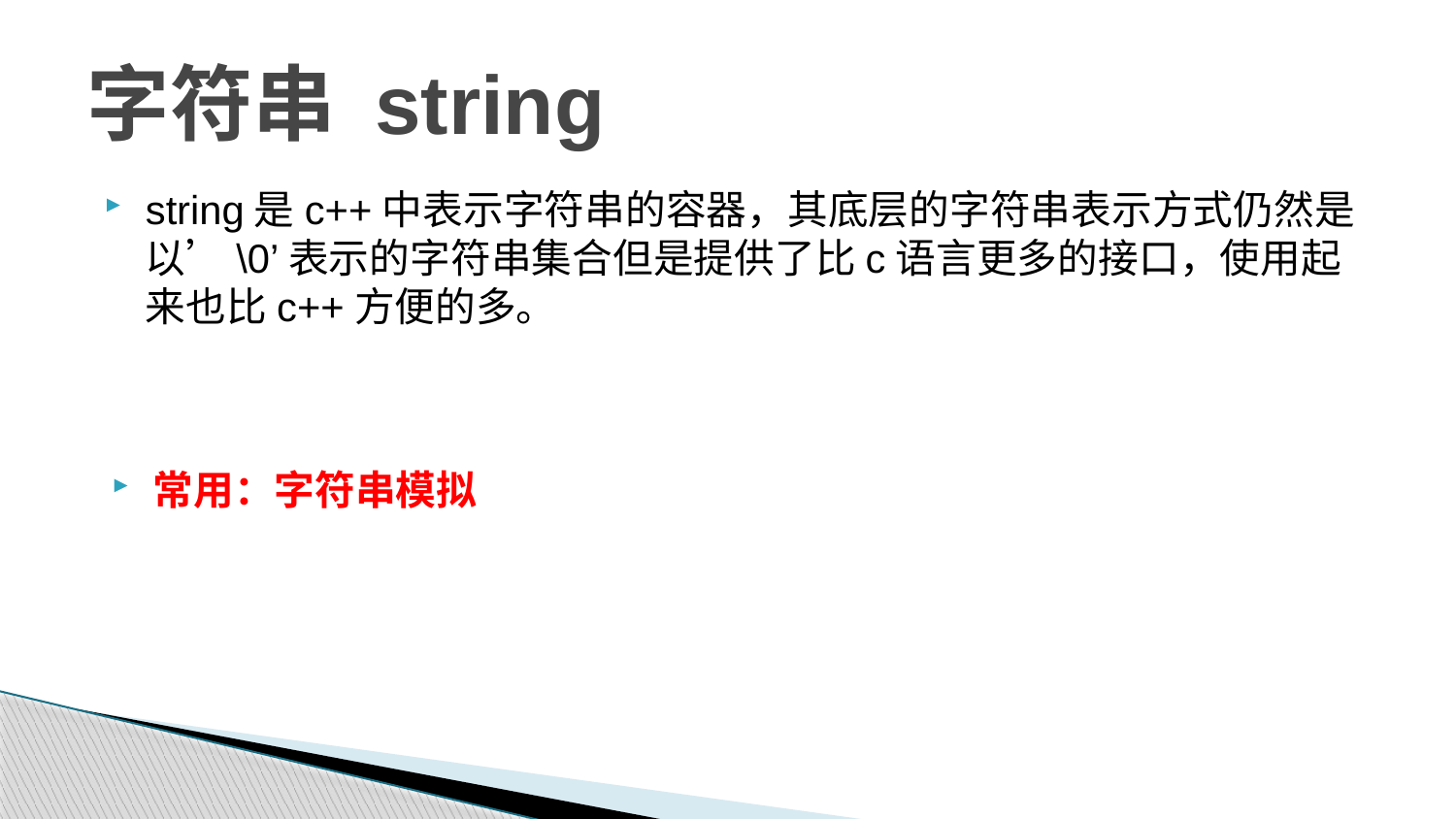

# 字符串 string
string是c++中表示字符串的容器，其底层的字符串表示方式仍然是以’\0’表示的字符串集合但是提供了比c语言更多的接口，使用起来也比c++方便的多。
常用：字符串模拟